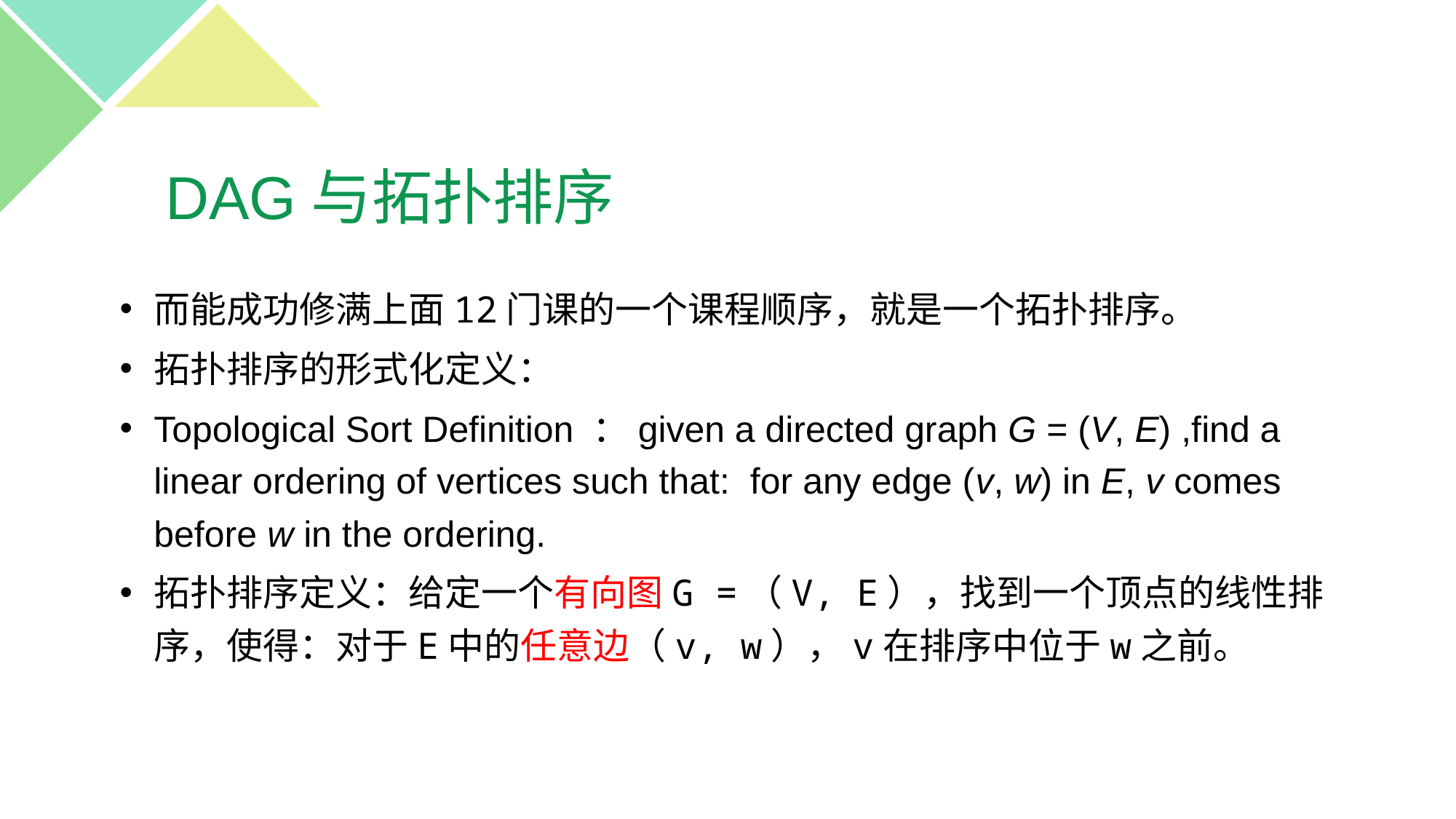

# DAG与拓扑排序
而能成功修满上面12门课的一个课程顺序，就是一个拓扑排序。
拓扑排序的形式化定义：
Topological Sort Definition ：given a directed graph G = (V, E) ,find a linear ordering of vertices such that:  for any edge (v, w) in E, v comes before w in the ordering.
拓扑排序定义：给定一个有向图G =（V, E），找到一个顶点的线性排序，使得：对于E中的任意边（v, w），v在排序中位于w之前。